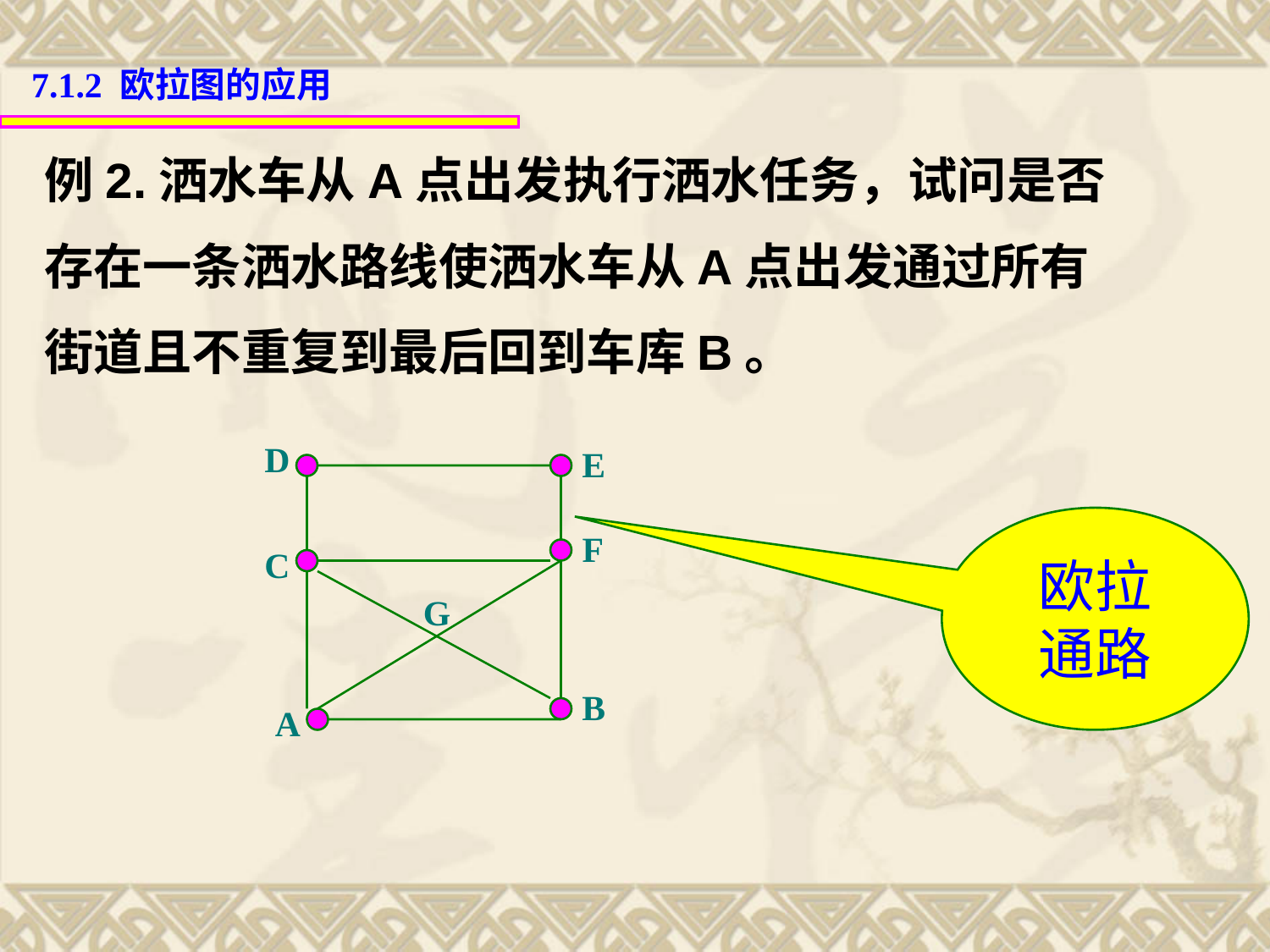

7.1.2 欧拉图的应用

例2.洒水车从A点出发执行洒水任务，试问是否
存在一条洒水路线使洒水车从A点出发通过所有
街道且不重复到最后回到车库B。
D
E

欧拉
通路
F
C

G
B
A